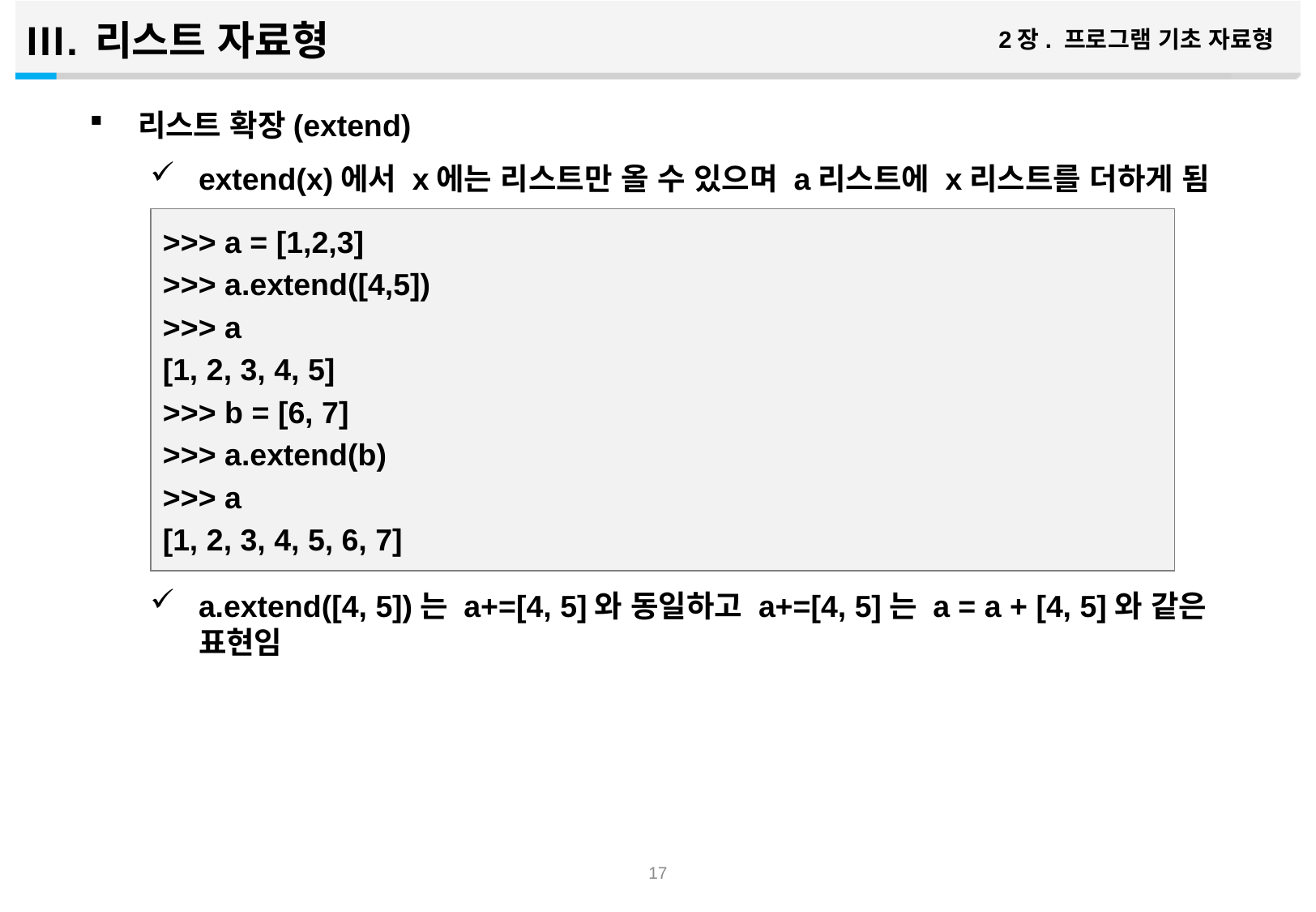

리스트 자료형
2장. 프로그램 기초 자료형
리스트 확장(extend)
extend(x)에서 x에는 리스트만 올 수 있으며 a리스트에 x리스트를 더하게 됨

a.extend([4, 5])는 a+=[4, 5]와 동일하고 a+=[4, 5]는 a = a + [4, 5]와 같은  표현임
>>> a = [1,2,3]
>>> a.extend([4,5])
>>> a
[1, 2, 3, 4, 5]
>>> b = [6, 7]
>>> a.extend(b)
>>> a
[1, 2, 3, 4, 5, 6, 7]
17